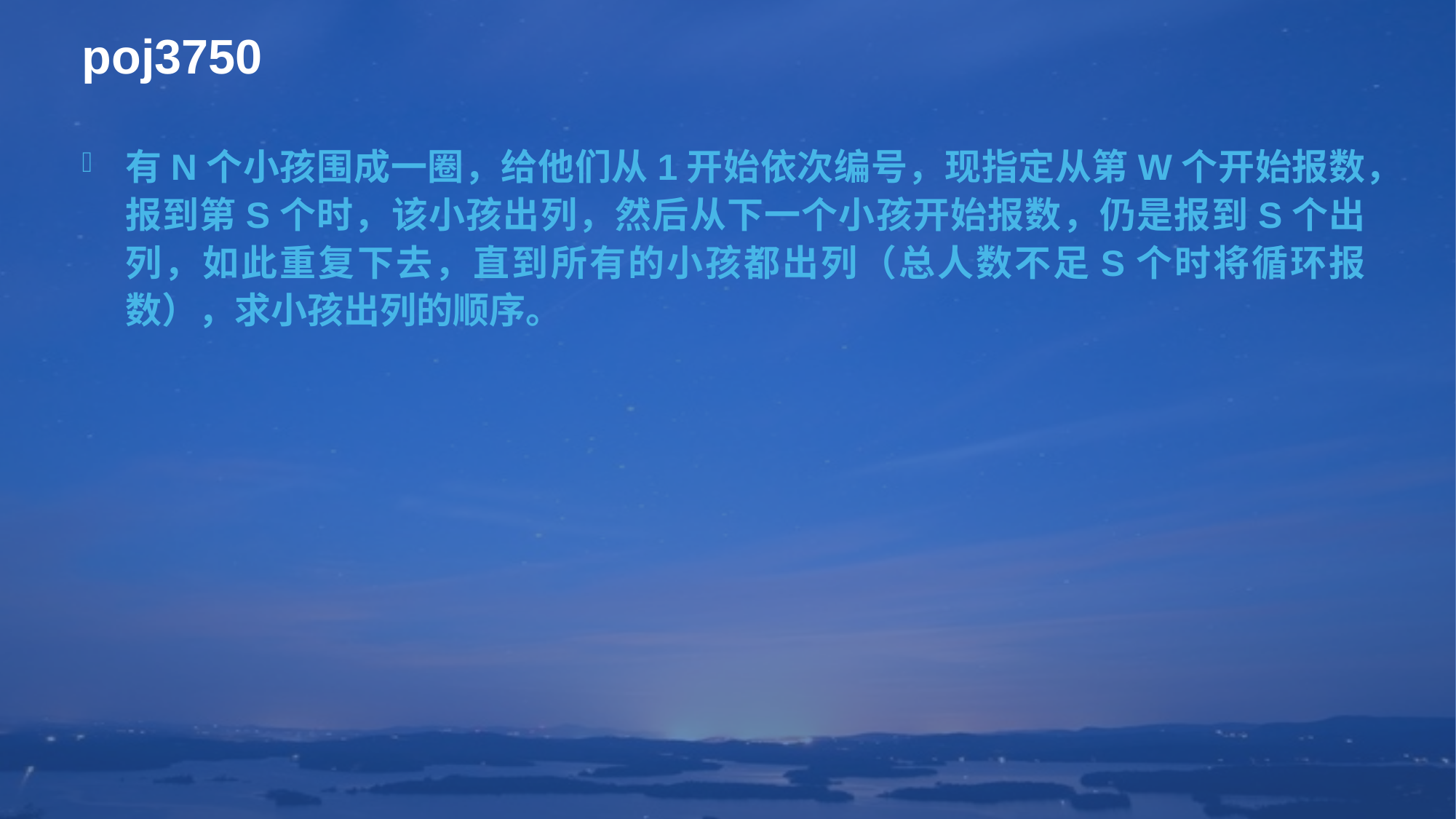

# poj3750
有N个小孩围成一圈，给他们从1开始依次编号，现指定从第W个开始报数，报到第S个时，该小孩出列，然后从下一个小孩开始报数，仍是报到S个出列，如此重复下去，直到所有的小孩都出列（总人数不足S个时将循环报数），求小孩出列的顺序。